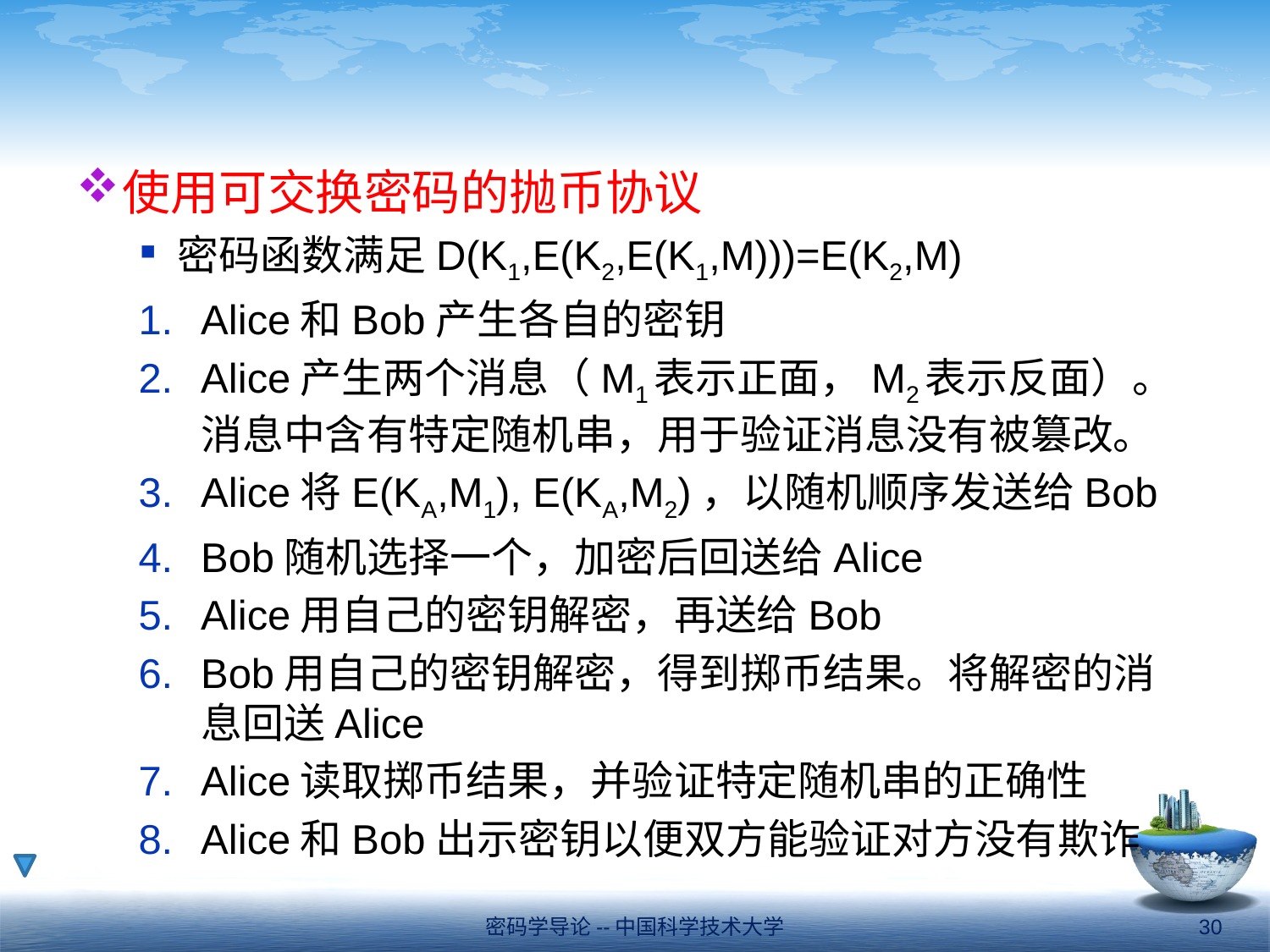

#
使用可交换密码的抛币协议
密码函数满足D(K1,E(K2,E(K1,M)))=E(K2,M)
Alice和Bob产生各自的密钥
Alice产生两个消息（M1表示正面，M2表示反面）。消息中含有特定随机串，用于验证消息没有被篡改。
Alice将E(KA,M1), E(KA,M2)，以随机顺序发送给Bob
Bob随机选择一个，加密后回送给Alice
Alice用自己的密钥解密，再送给Bob
Bob用自己的密钥解密，得到掷币结果。将解密的消息回送Alice
Alice读取掷币结果，并验证特定随机串的正确性
Alice和Bob出示密钥以便双方能验证对方没有欺诈

密码学导论--中国科学技术大学
30